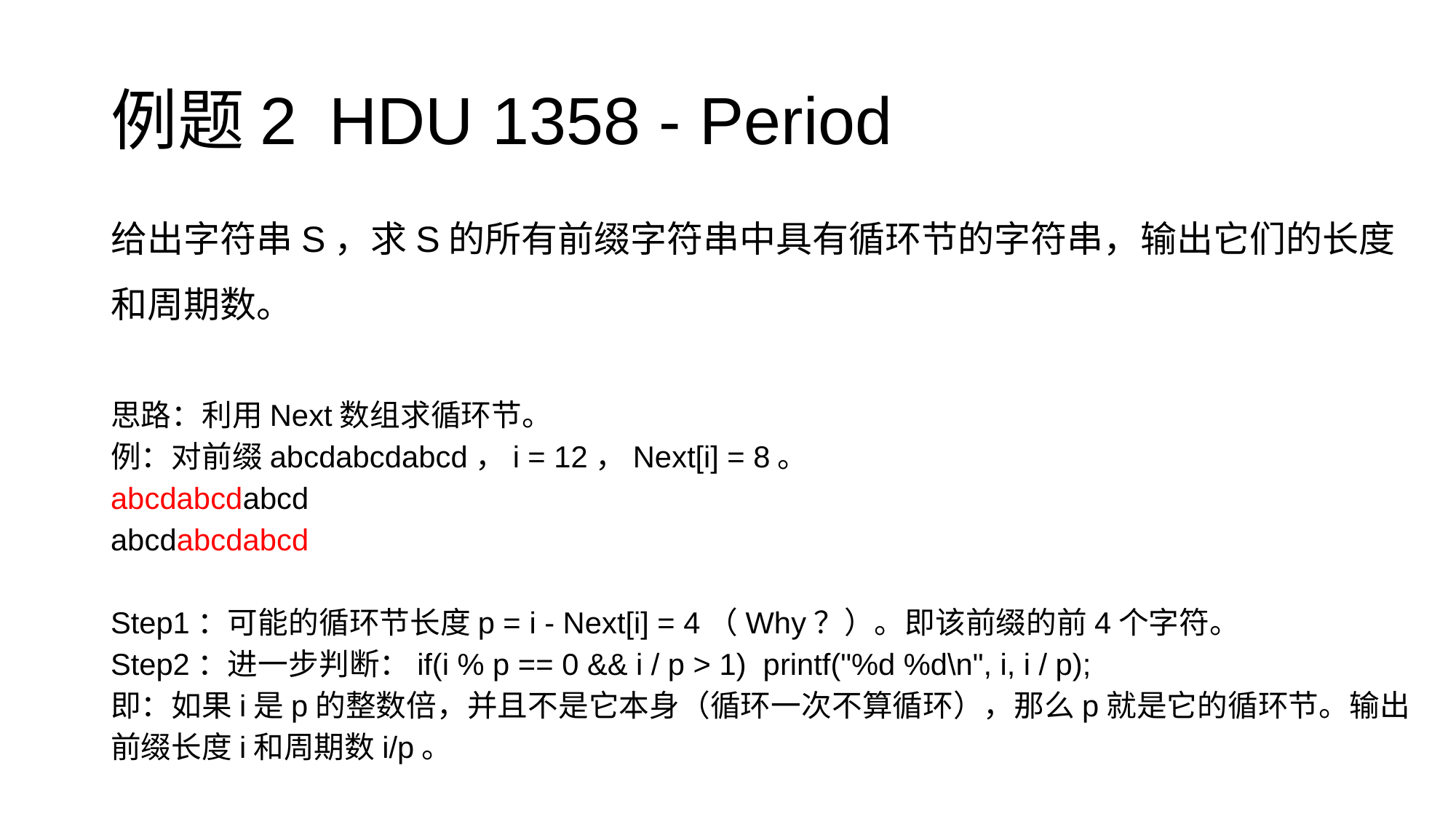

# 例题2	HDU 1358 - Period
给出字符串S，求S的所有前缀字符串中具有循环节的字符串，输出它们的长度和周期数。

思路：利用Next数组求循环节。
例：对前缀abcdabcdabcd，i = 12，Next[i] = 8。
abcdabcdabcd
abcdabcdabcd

Step1：可能的循环节长度p = i - Next[i] = 4（Why？）。即该前缀的前4个字符。
Step2：进一步判断：if(i % p == 0 && i / p > 1)  printf("%d %d\n", i, i / p);
即：如果i是p的整数倍，并且不是它本身（循环一次不算循环），那么p就是它的循环节。输出前缀长度i和周期数i/p。